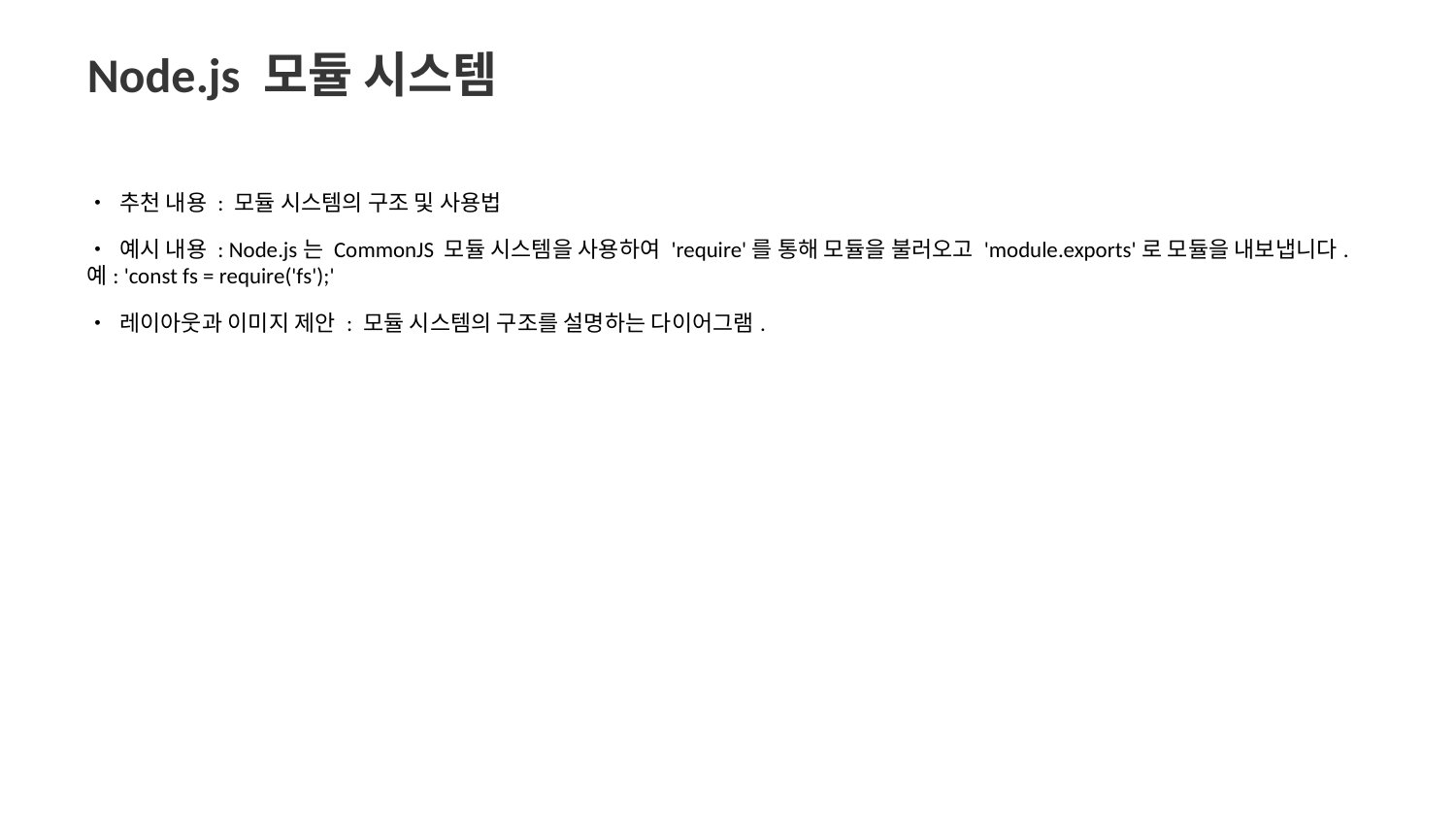

Node.js 모듈 시스템
• 추천 내용 : 모듈 시스템의 구조 및 사용법
• 예시 내용 : Node.js는 CommonJS 모듈 시스템을 사용하여 'require'를 통해 모듈을 불러오고 'module.exports'로 모듈을 내보냅니다. 예: 'const fs = require('fs');'
• 레이아웃과 이미지 제안 : 모듈 시스템의 구조를 설명하는 다이어그램.